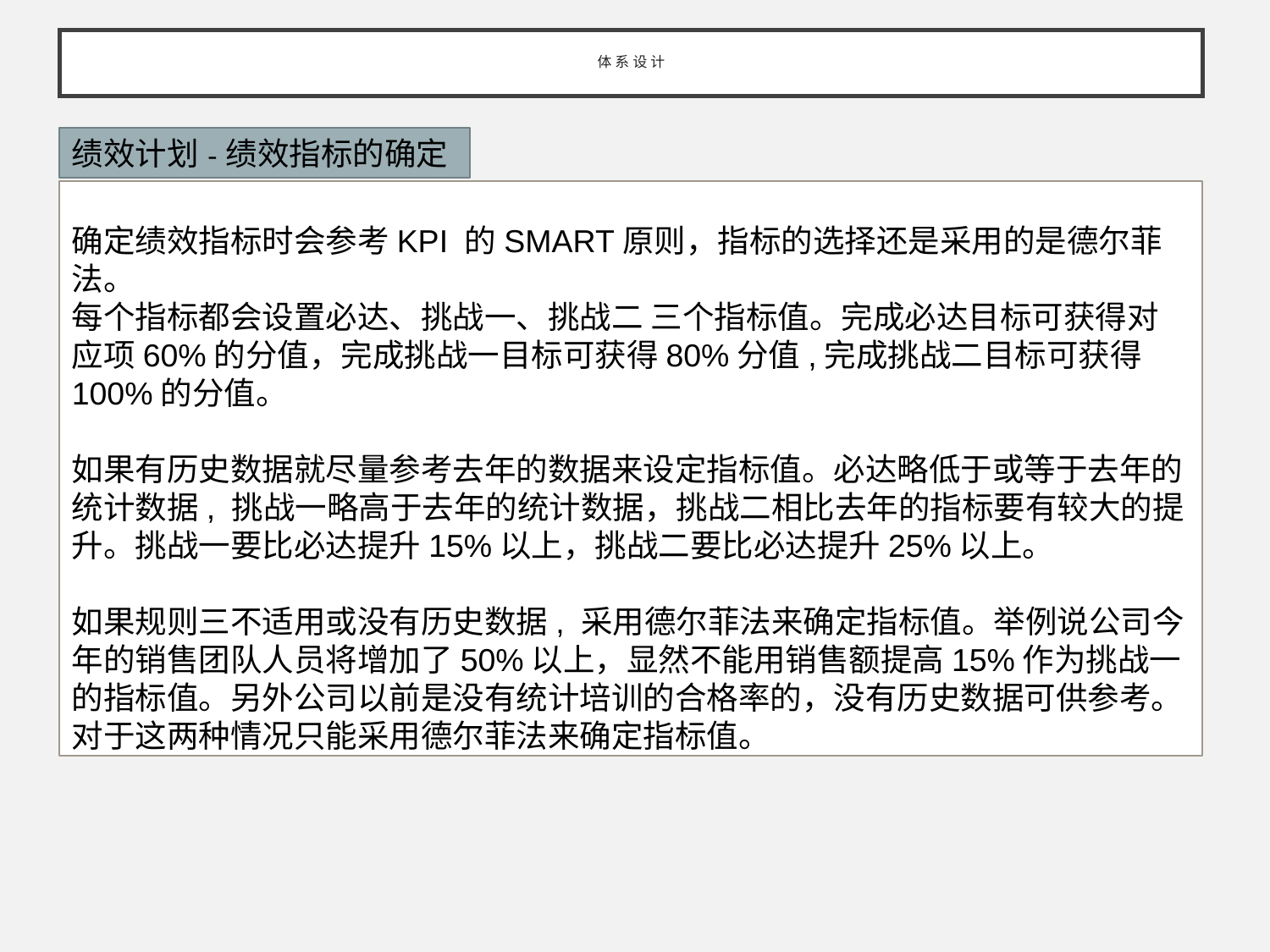

# 体系设计
绩效计划-绩效指标的确定

确定绩效指标时会参考KPI 的SMART原则，指标的选择还是采用的是德尔菲法。
每个指标都会设置必达、挑战一、挑战二 三个指标值。完成必达目标可获得对应项60%的分值，完成挑战一目标可获得80%分值,完成挑战二目标可获得100%的分值。

如果有历史数据就尽量参考去年的数据来设定指标值。必达略低于或等于去年的统计数据, 挑战一略高于去年的统计数据，挑战二相比去年的指标要有较大的提升。挑战一要比必达提升15%以上，挑战二要比必达提升25%以上。

如果规则三不适用或没有历史数据, 采用德尔菲法来确定指标值。举例说公司今年的销售团队人员将增加了50%以上，显然不能用销售额提高15%作为挑战一的指标值。另外公司以前是没有统计培训的合格率的，没有历史数据可供参考。对于这两种情况只能采用德尔菲法来确定指标值。